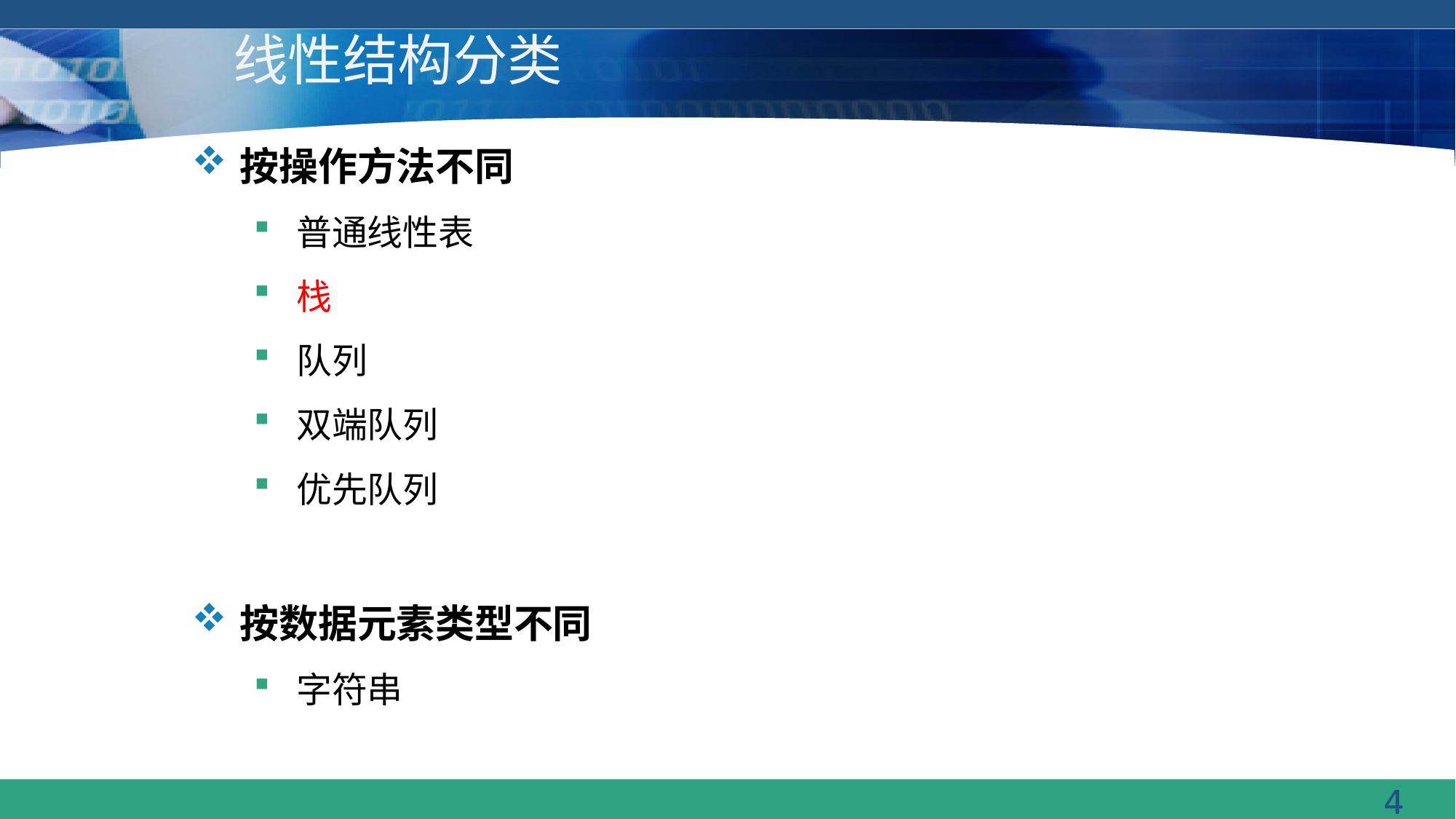

# 线性结构分类
按操作方法不同
普通线性表
栈
队列
双端队列
优先队列

按数据元素类型不同
字符串